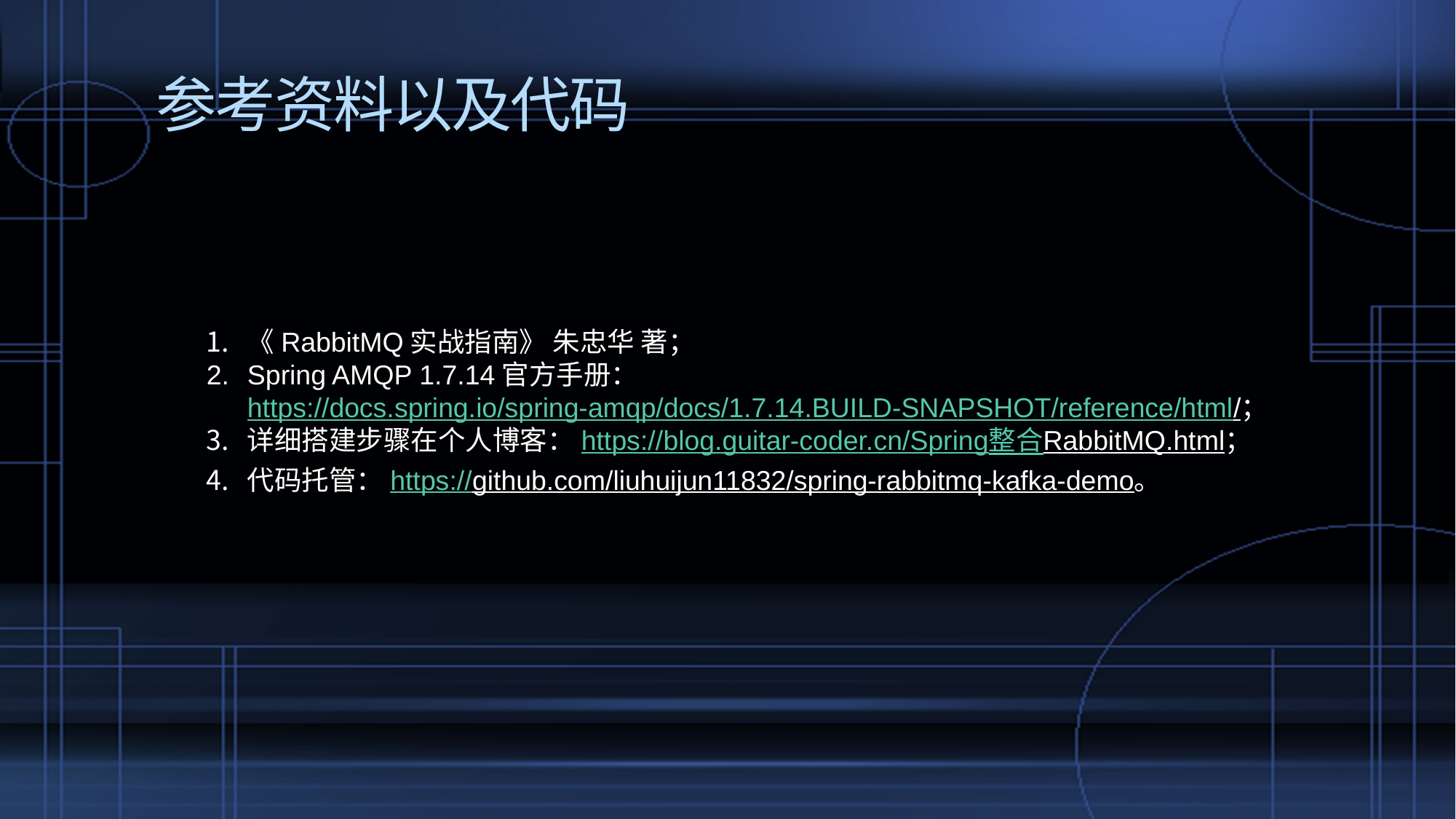

# 参考资料以及代码
《RabbitMQ实战指南》 朱忠华 著；
Spring AMQP 1.7.14官方手册：https://docs.spring.io/spring-amqp/docs/1.7.14.BUILD-SNAPSHOT/reference/html/；
详细搭建步骤在个人博客：https://blog.guitar-coder.cn/Spring整合RabbitMQ.html；
代码托管：https://github.com/liuhuijun11832/spring-rabbitmq-kafka-demo。